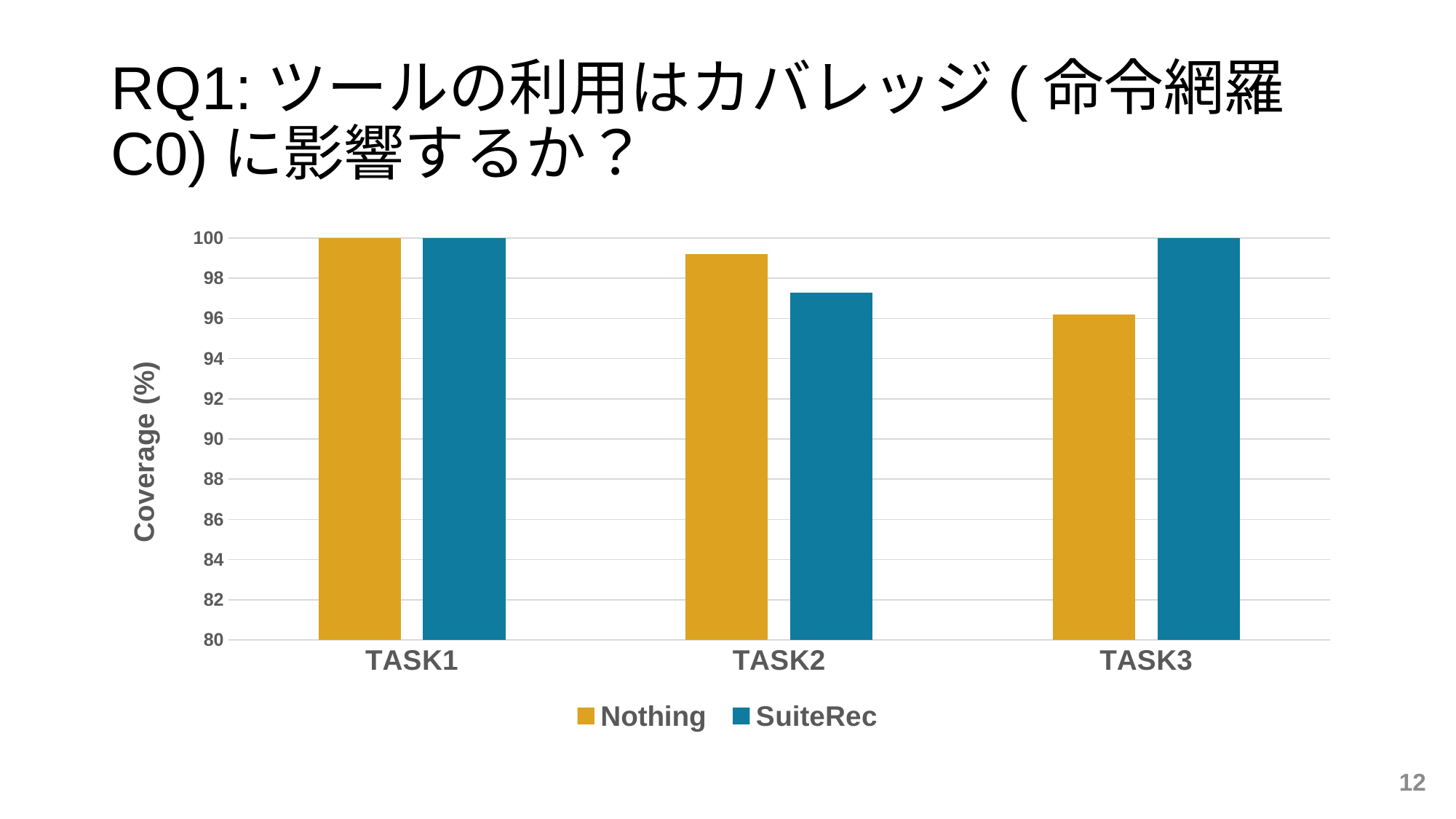

# RQ1:ツールの利用はカバレッジ(命令網羅C0)に影響するか？

### Chart

| Category | Nothing  | SuiteRec |
|---|---|---|
| TASK1 | 100.0 | 100.0 |
| TASK2 | 99.2 | 97.3 |
| TASK3 | 96.2 | 100.0 |
12